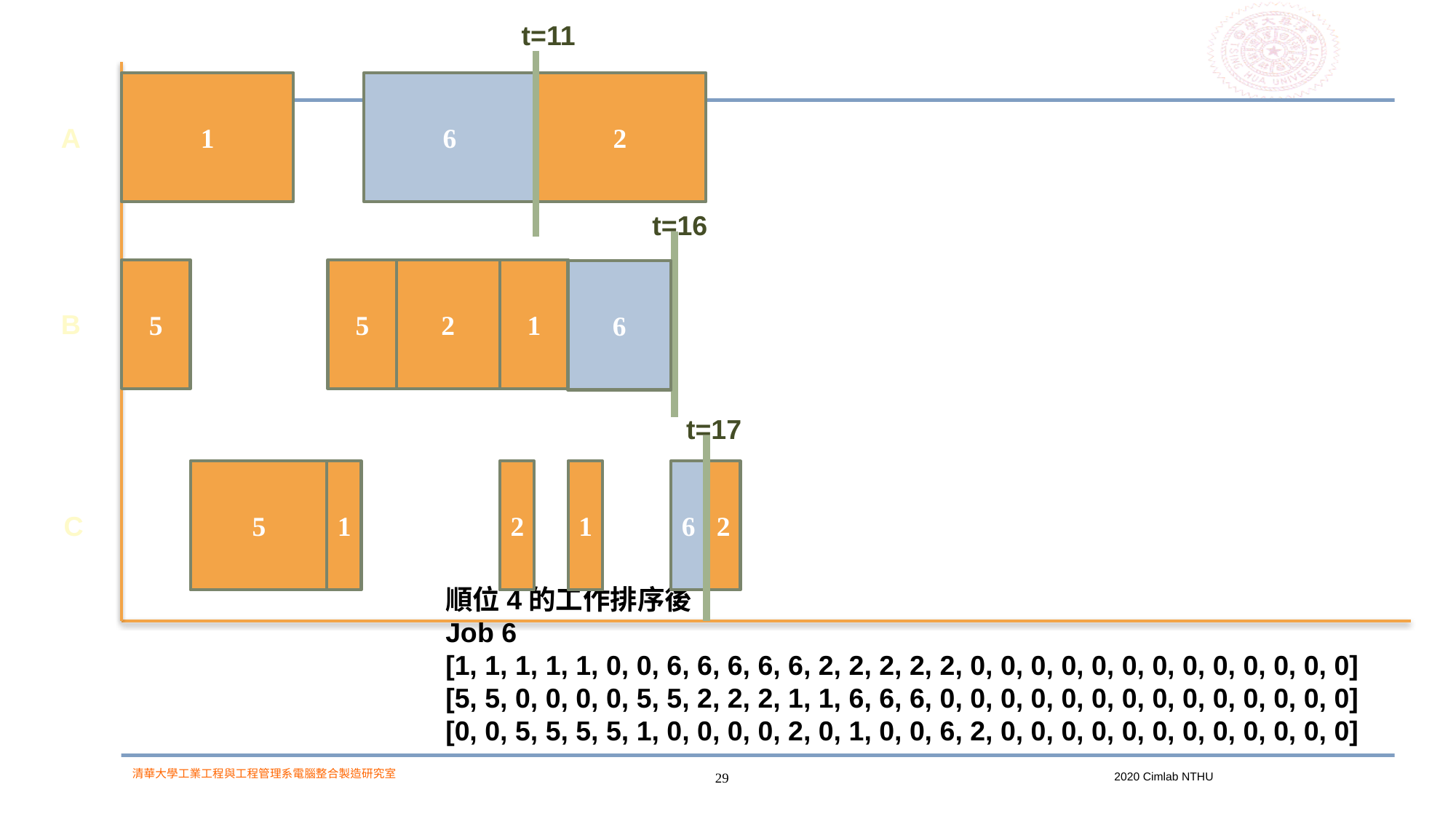

t=11
1
6
2
A
t=16
5
5
2
1
6
B
t=17
1
2
1
6
2
5
C
順位4的工作排序後
Job 6
[1, 1, 1, 1, 1, 0, 0, 6, 6, 6, 6, 6, 2, 2, 2, 2, 2, 0, 0, 0, 0, 0, 0, 0, 0, 0, 0, 0, 0, 0]
[5, 5, 0, 0, 0, 0, 5, 5, 2, 2, 2, 1, 1, 6, 6, 6, 0, 0, 0, 0, 0, 0, 0, 0, 0, 0, 0, 0, 0, 0]
[0, 0, 5, 5, 5, 5, 1, 0, 0, 0, 0, 2, 0, 1, 0, 0, 6, 2, 0, 0, 0, 0, 0, 0, 0, 0, 0, 0, 0, 0]